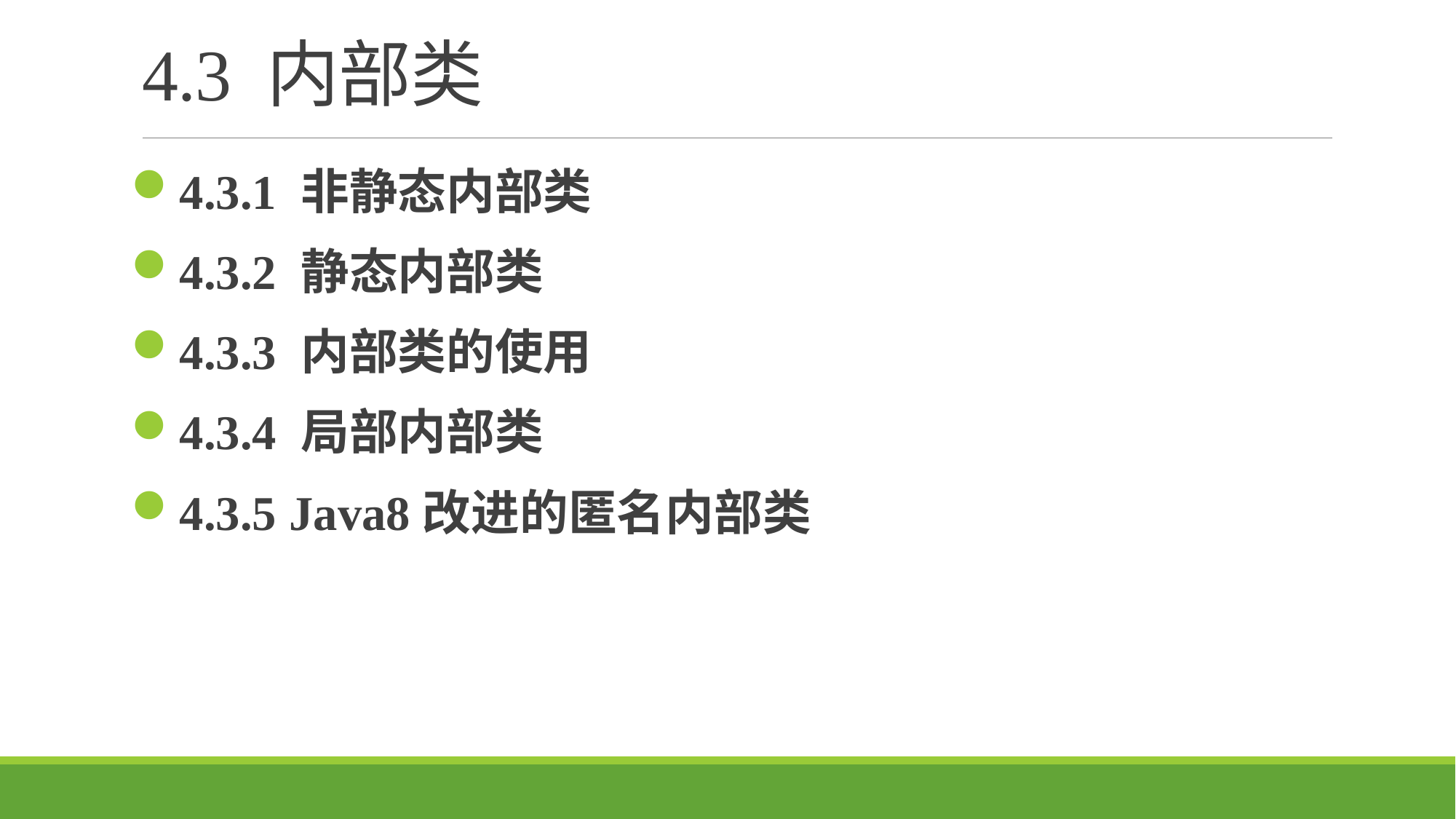

# 4.3 内部类
4.3.1 非静态内部类
4.3.2 静态内部类
4.3.3 内部类的使用
4.3.4 局部内部类
4.3.5 Java8改进的匿名内部类